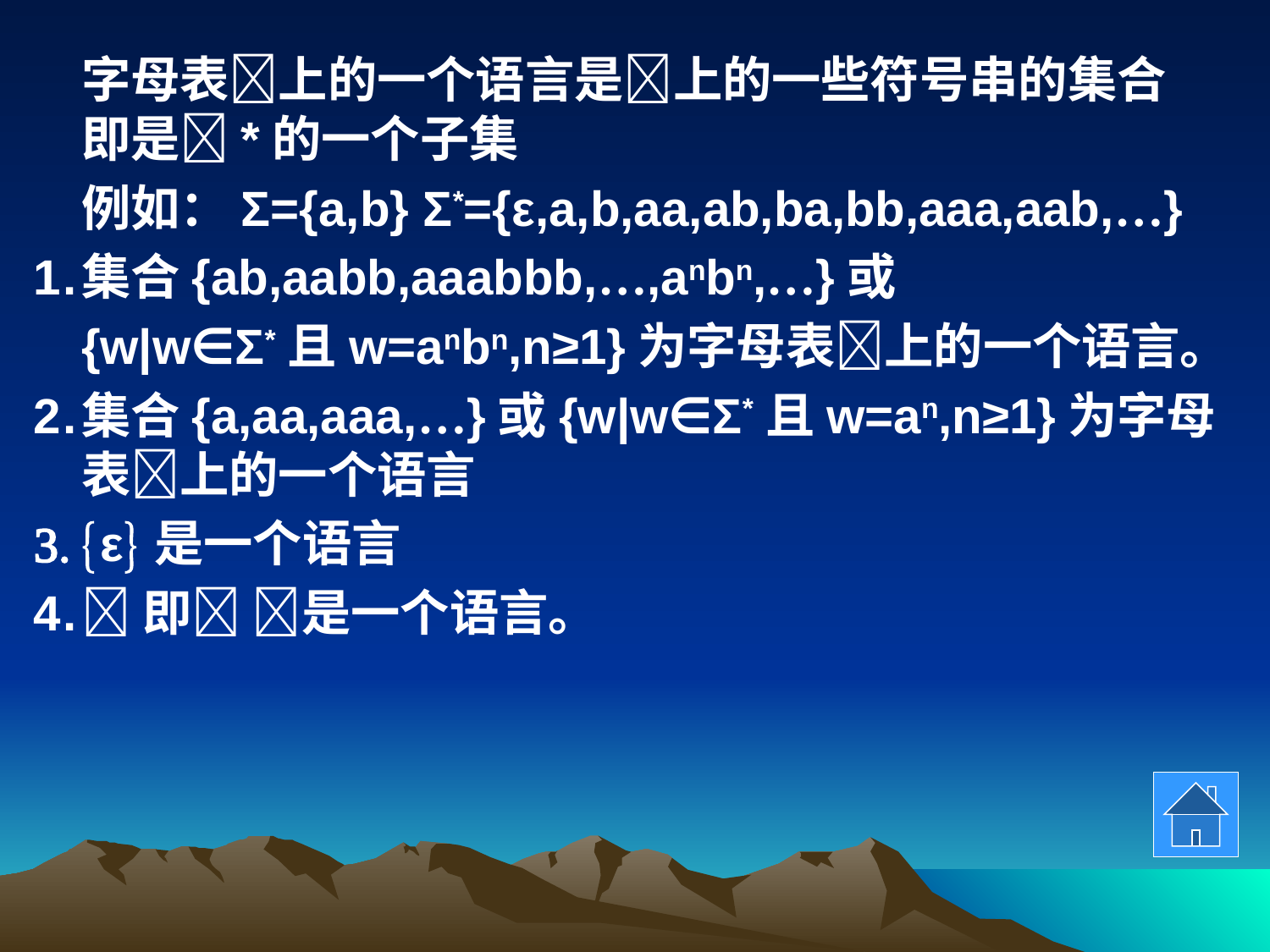

字母表Σ上的一个语言是Σ上的一些符号串的集合  即是Σ*的一个子集
	例如：Σ={a,b} Σ*={ε,a,b,aa,ab,ba,bb,aaa,aab,…}
集合{ab,aabb,aaabbb,…,anbn,…}或
	{w|w∈Σ*且w=anbn,n≥1}为字母表Σ上的一个语言。
集合{a,aa,aaa,…}或{w|w∈Σ*且w=an,n≥1}为字母表Σ上的一个语言
{ε}是一个语言
Φ即{ }是一个语言。